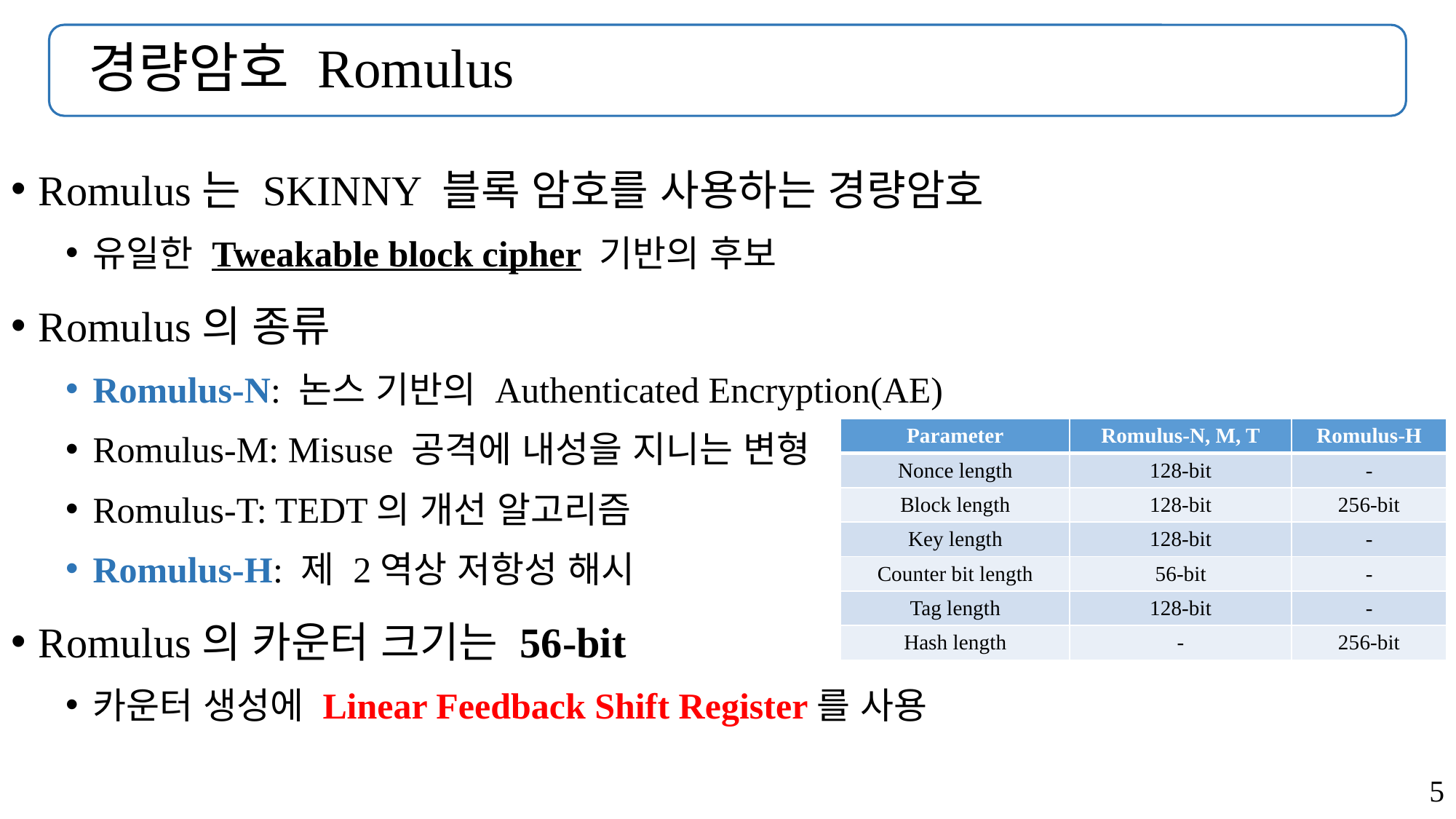

# 경량암호 Romulus
Romulus는 SKINNY 블록 암호를 사용하는 경량암호
유일한 Tweakable block cipher 기반의 후보
Romulus의 종류
Romulus-N: 논스 기반의 Authenticated Encryption(AE)
Romulus-M: Misuse 공격에 내성을 지니는 변형
Romulus-T: TEDT의 개선 알고리즘
Romulus-H: 제 2역상 저항성 해시
Romulus의 카운터 크기는 56-bit
카운터 생성에 Linear Feedback Shift Register를 사용
| Parameter | Romulus-N, M, T | Romulus-H |
| --- | --- | --- |
| Nonce length | 128-bit | - |
| Block length | 128-bit | 256-bit |
| Key length | 128-bit | - |
| Counter bit length | 56-bit | - |
| Tag length | 128-bit | - |
| Hash length | - | 256-bit |